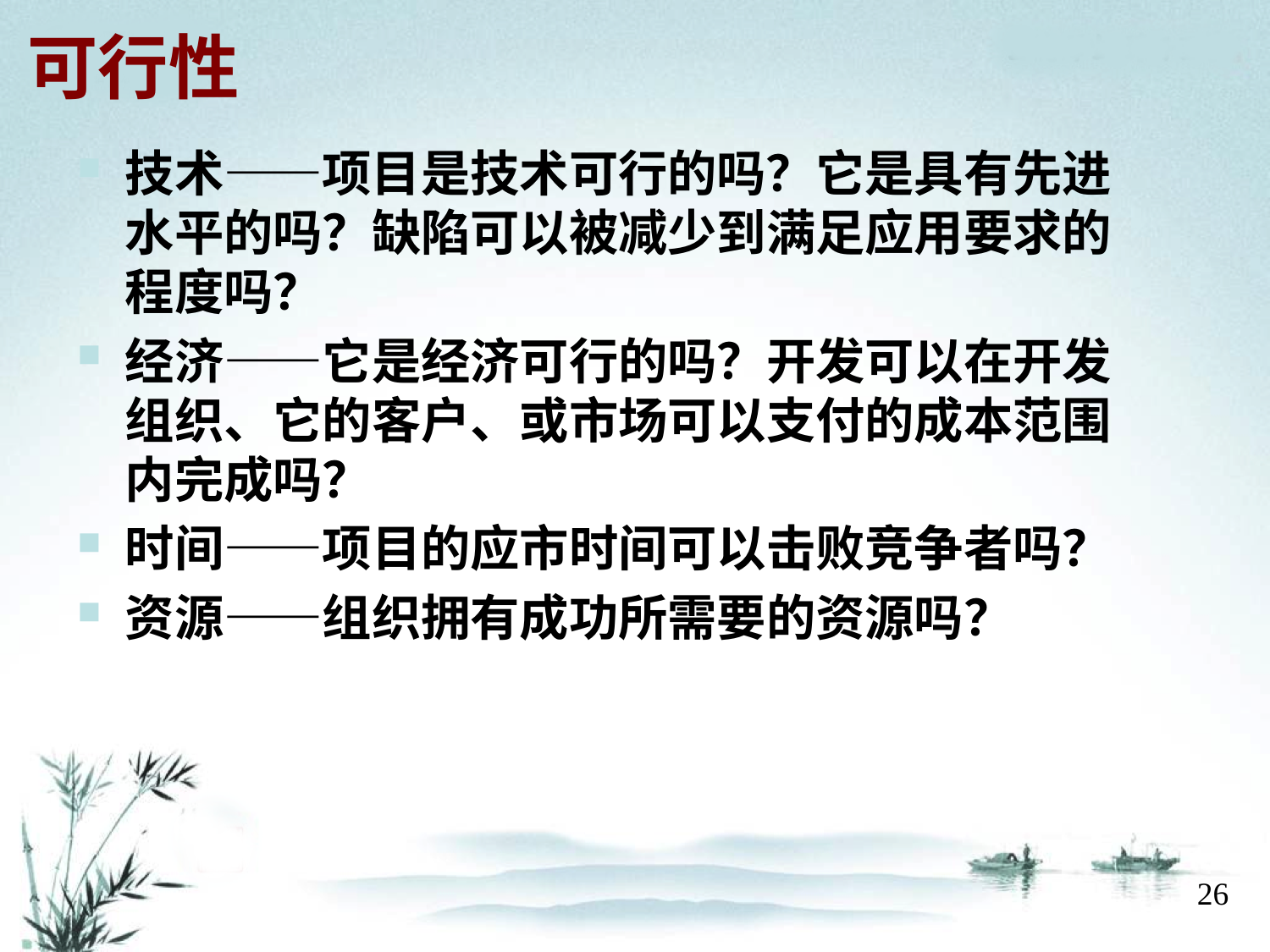

# 可行性
技术――项目是技术可行的吗？它是具有先进水平的吗？缺陷可以被减少到满足应用要求的程度吗？
经济――它是经济可行的吗？开发可以在开发组织、它的客户、或市场可以支付的成本范围内完成吗？
时间――项目的应市时间可以击败竞争者吗？
资源――组织拥有成功所需要的资源吗？
26